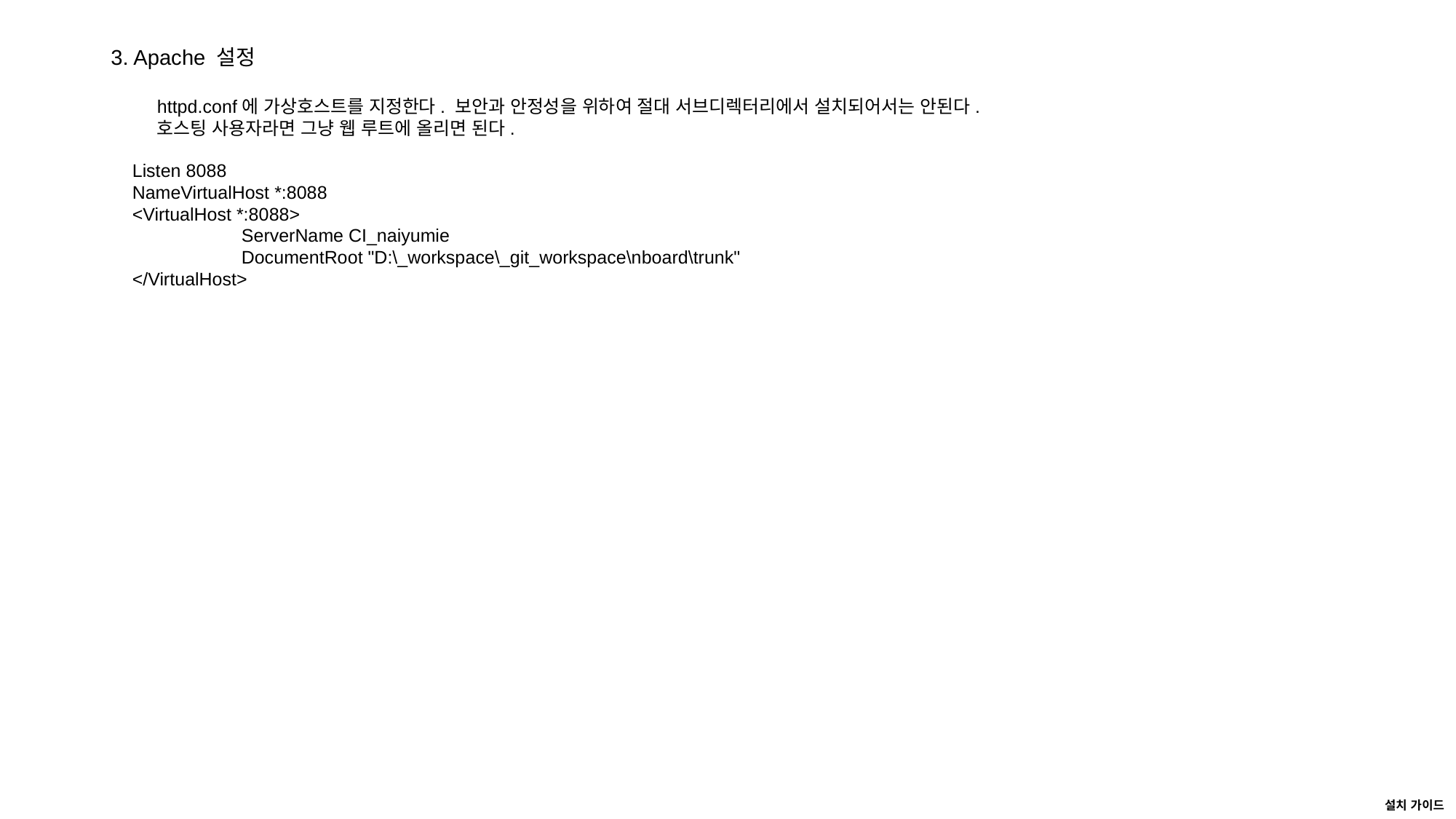

# 3. Apache 설정
httpd.conf에 가상호스트를 지정한다. 보안과 안정성을 위하여 절대 서브디렉터리에서 설치되어서는 안된다.
호스팅 사용자라면 그냥 웹 루트에 올리면 된다.
Listen 8088
NameVirtualHost *:8088
<VirtualHost *:8088>
	ServerName CI_naiyumie
	DocumentRoot "D:\_workspace\_git_workspace\nboard\trunk"
</VirtualHost>